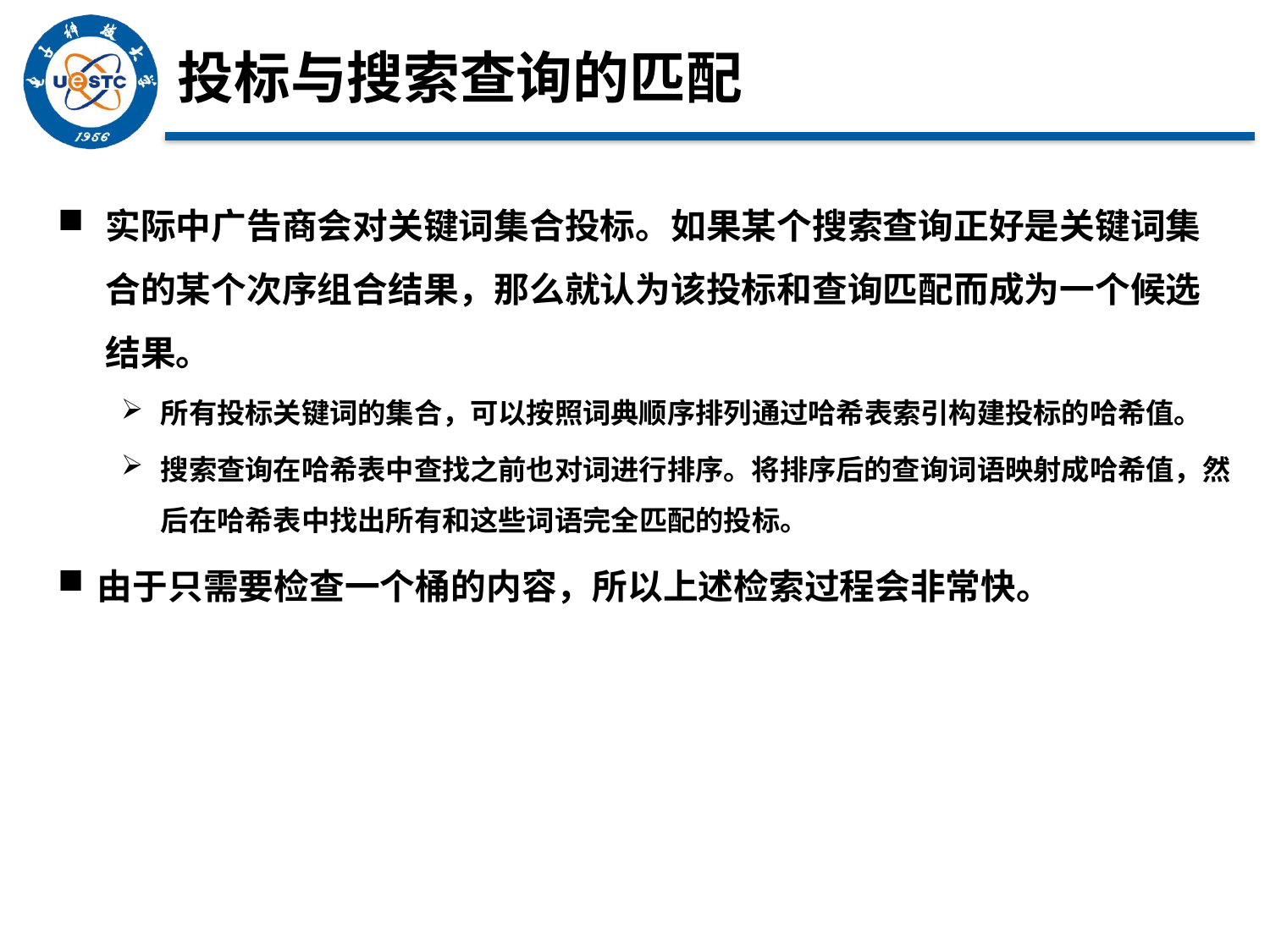

# 投标与搜索查询的匹配
实际中广告商会对关键词集合投标。如果某个搜索查询正好是关键词集合的某个次序组合结果，那么就认为该投标和查询匹配而成为一个候选结果。
所有投标关键词的集合，可以按照词典顺序排列通过哈希表索引构建投标的哈希值。
搜索查询在哈希表中查找之前也对词进行排序。将排序后的查询词语映射成哈希值，然后在哈希表中找出所有和这些词语完全匹配的投标。
由于只需要检查一个桶的内容，所以上述检索过程会非常快。